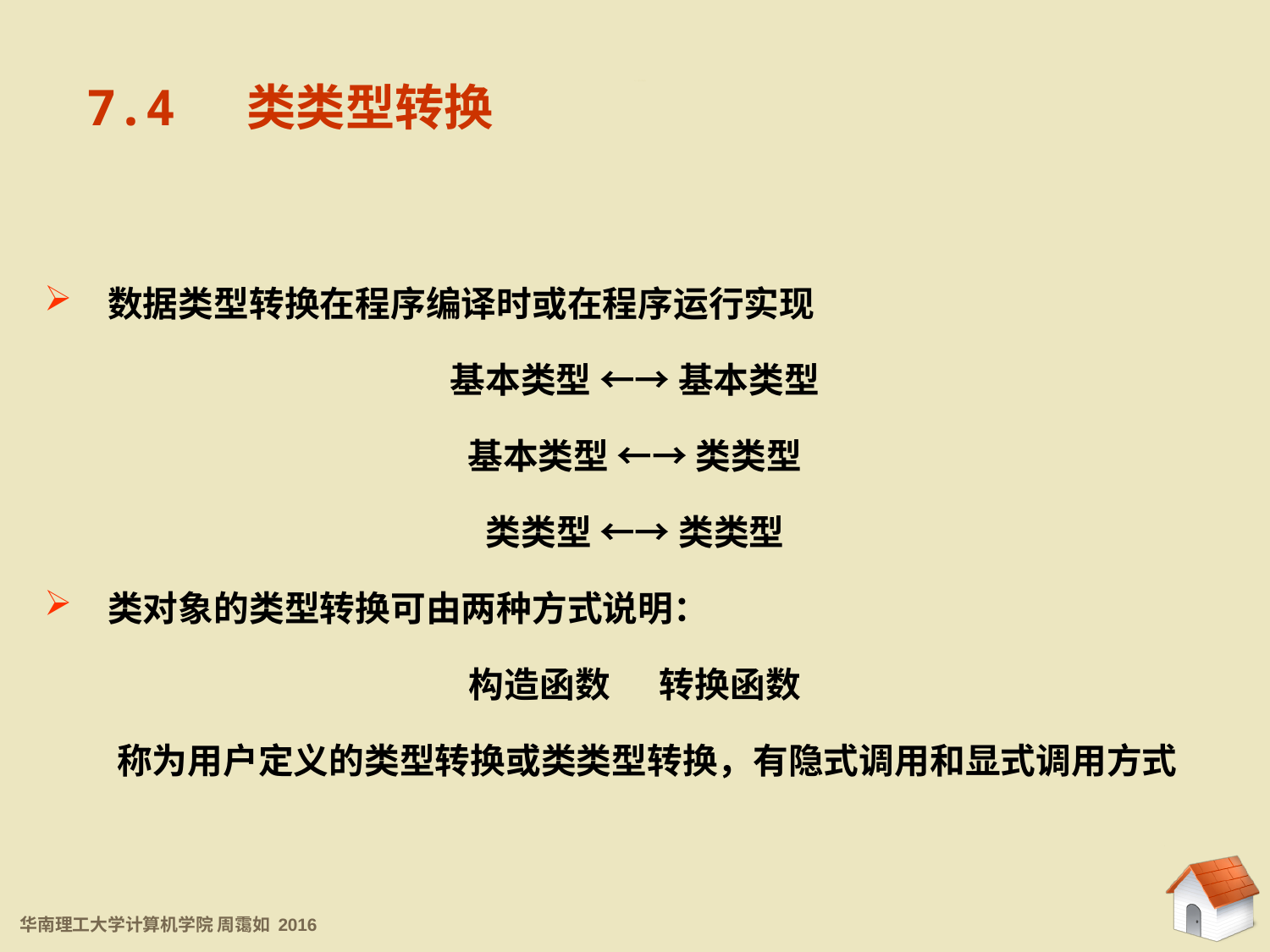

7.4  类类型转换
7.4  类类型转换
数据类型转换在程序编译时或在程序运行实现
基本类型 ←→ 基本类型
基本类型 ←→ 类类型
类类型 ←→ 类类型
类对象的类型转换可由两种方式说明：
构造函数	转换函数
        称为用户定义的类型转换或类类型转换，有隐式调用和显式调用方式